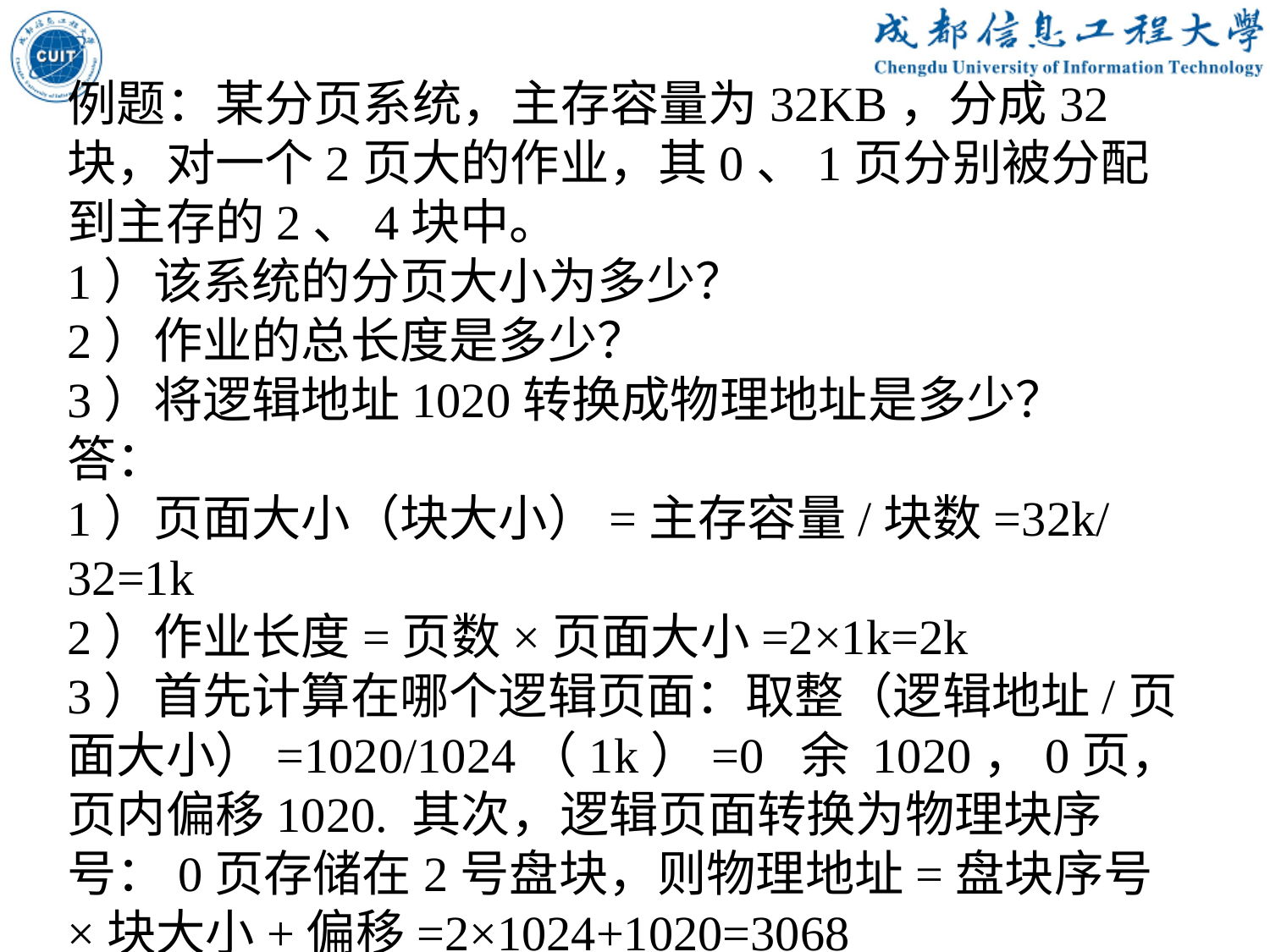

例题：某分页系统，主存容量为32KB，分成32块，对一个2页大的作业，其0、1页分别被分配到主存的2、4块中。
1）该系统的分页大小为多少？
2）作业的总长度是多少？
3）将逻辑地址1020转换成物理地址是多少？
答：
1）页面大小（块大小）=主存容量/块数=32k/32=1k
2）作业长度=页数×页面大小=2×1k=2k
3）首先计算在哪个逻辑页面：取整（逻辑地址/页面大小）=1020/1024（1k）=0  余 1020，0页，页内偏移1020. 其次，逻辑页面转换为物理块序号：0页存储在2号盘块，则物理地址=盘块序号×块大小+偏移=2×1024+1020=3068